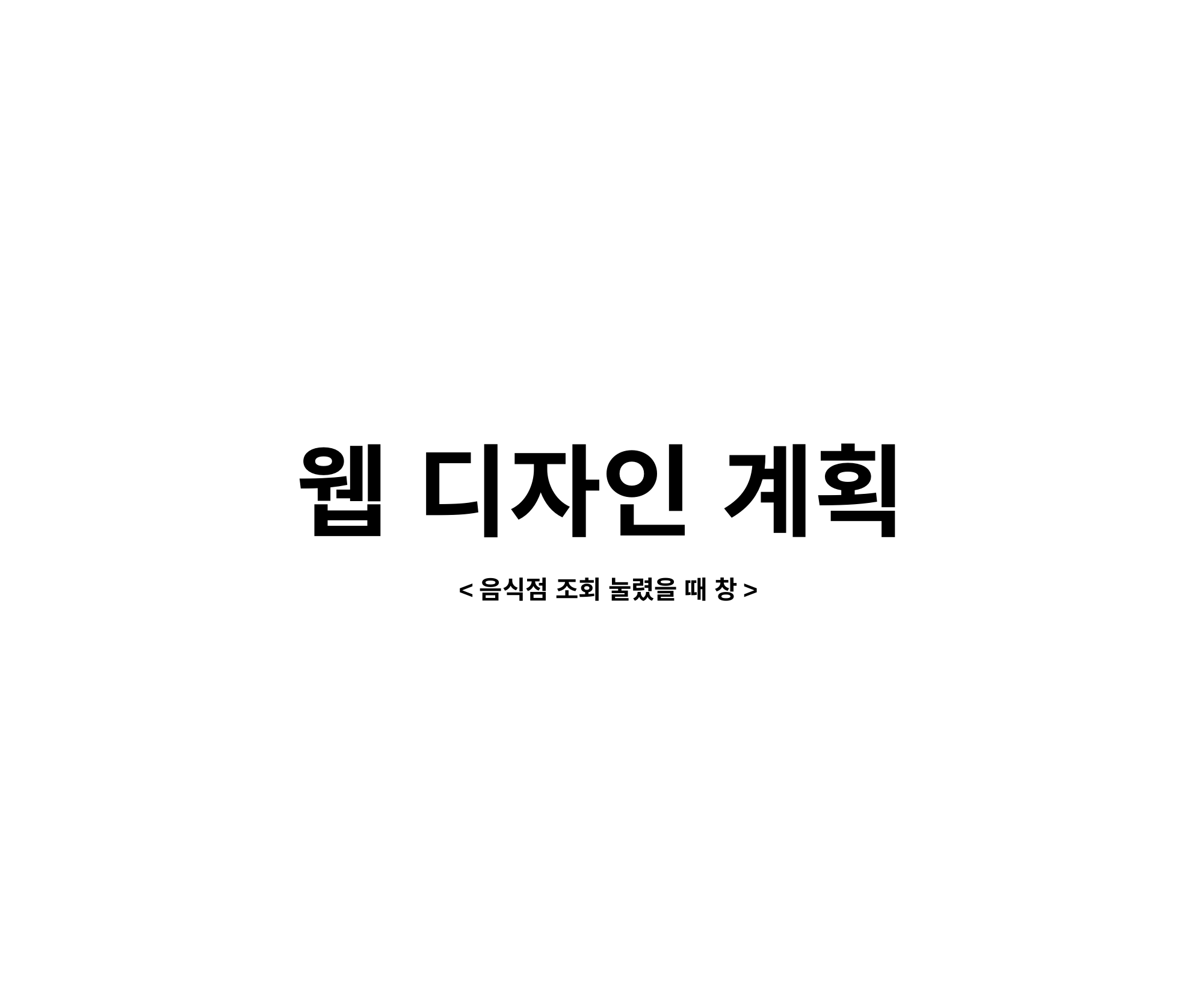

웹 디자인 계획
<음식점 조회 눌렸을 때 창>